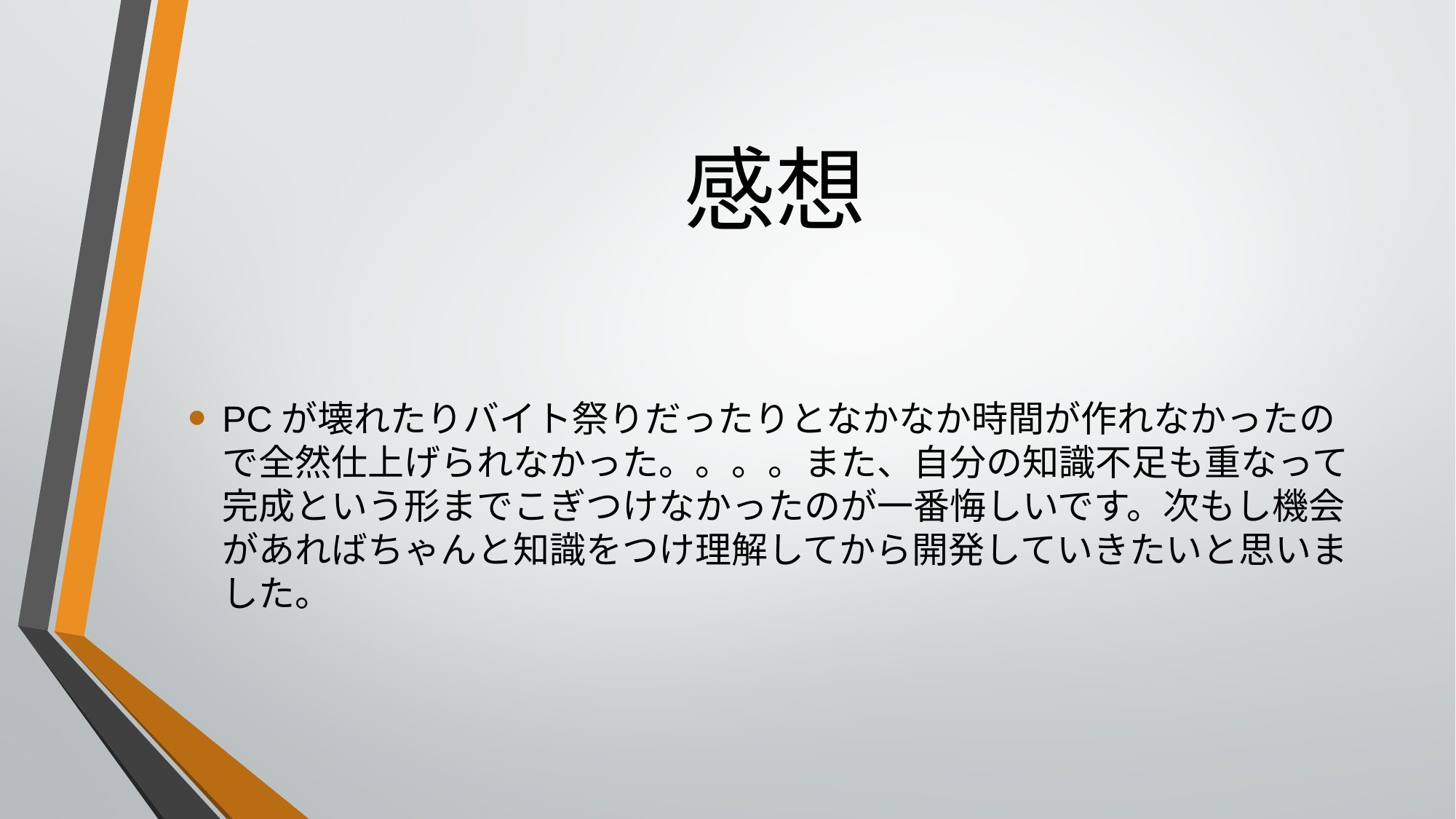

# 感想
PCが壊れたりバイト祭りだったりとなかなか時間が作れなかったので全然仕上げられなかった。。。。また、自分の知識不足も重なって完成という形までこぎつけなかったのが一番悔しいです。次もし機会があればちゃんと知識をつけ理解してから開発していきたいと思いました。